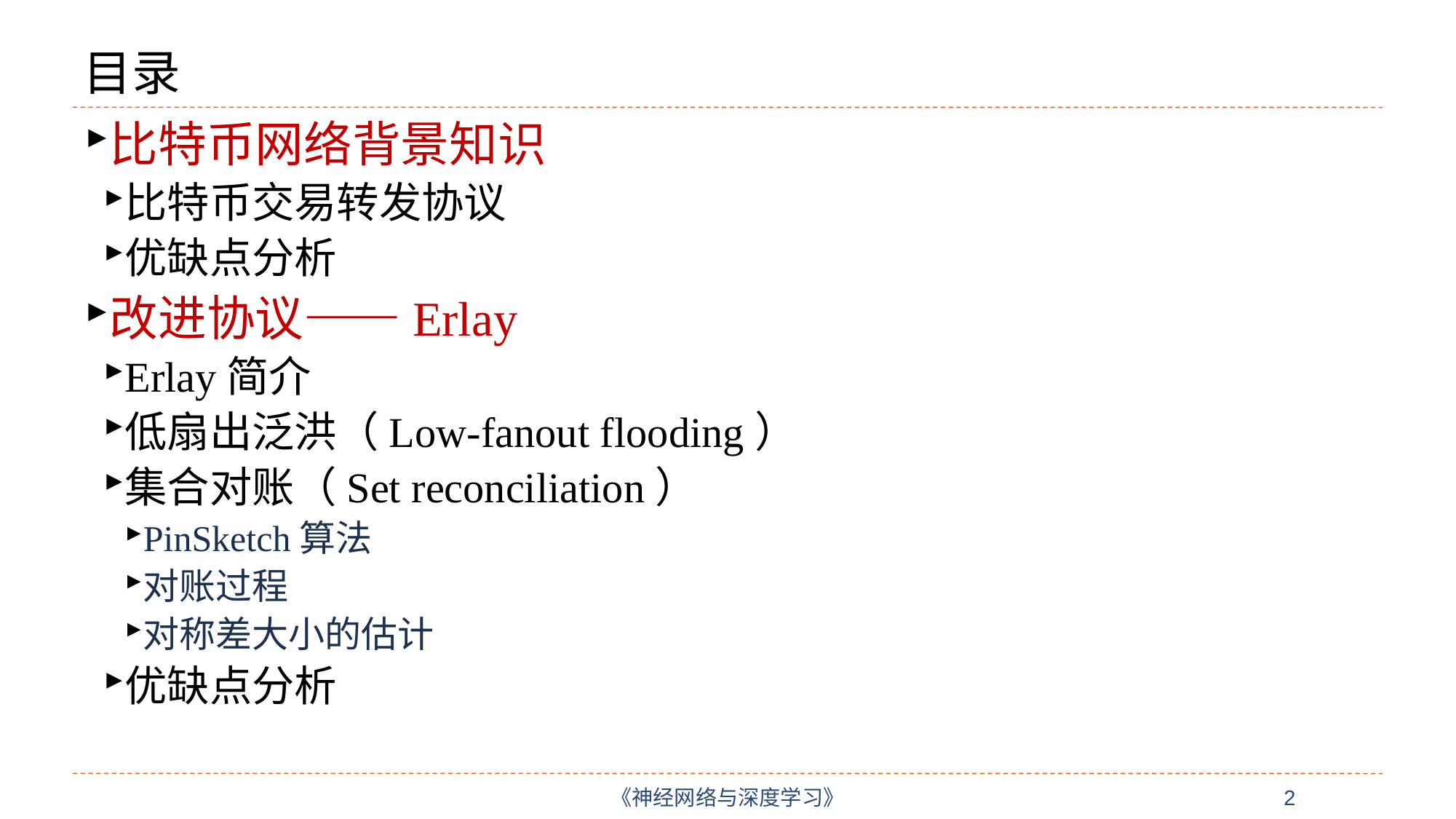

# 目录
比特币网络背景知识
比特币交易转发协议
优缺点分析
改进协议——Erlay
Erlay简介
低扇出泛洪（Low-fanout flooding）
集合对账（Set reconciliation）
PinSketch算法
对账过程
对称差大小的估计
优缺点分析